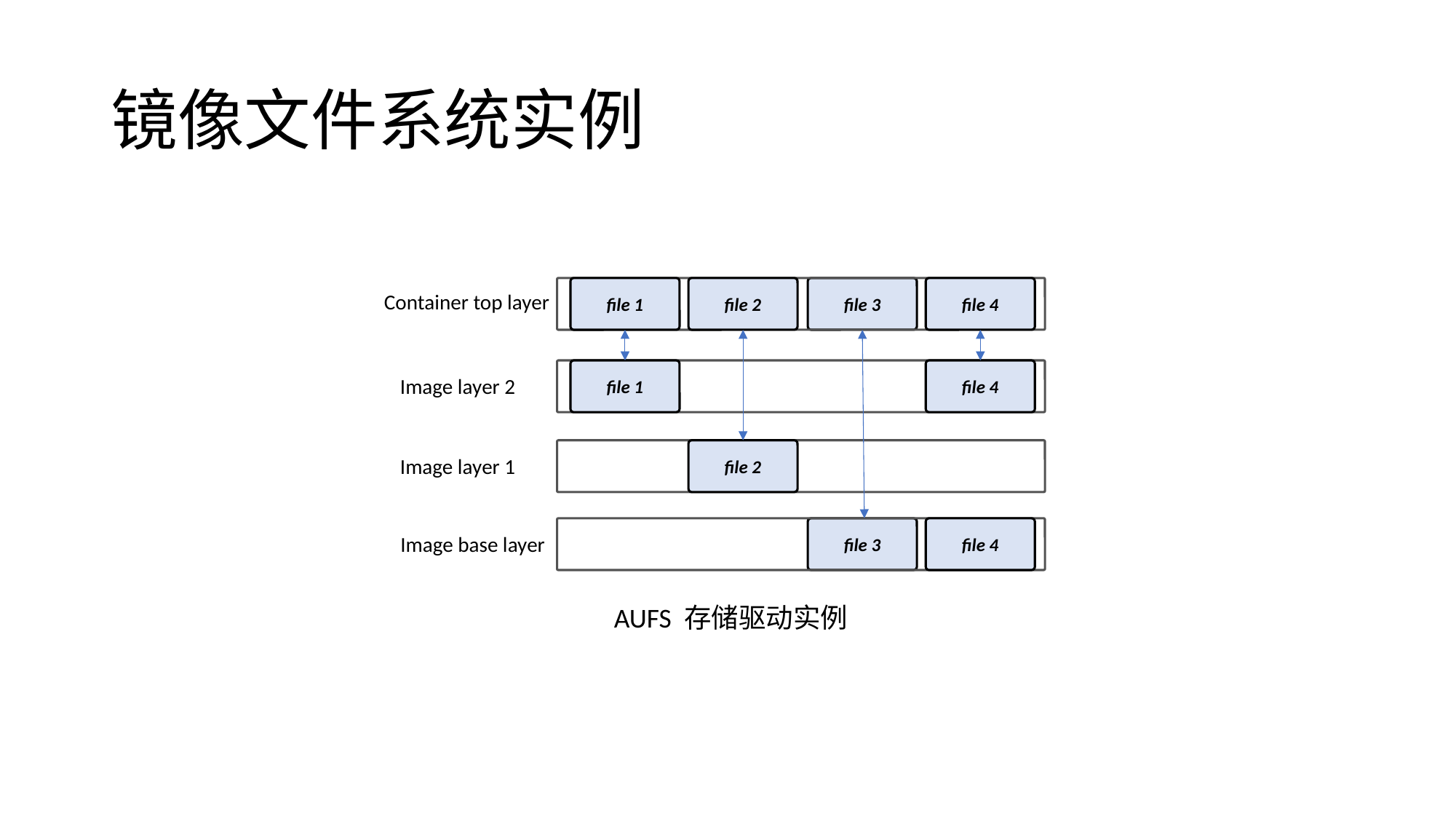

# 镜像文件系统实例
file 3

file 1
file 2
file 4
Container top layer

file 1
file 4
Image layer 2

file 2
Image layer 1
file 3

file 4
Image base layer
AUFS 存储驱动实例